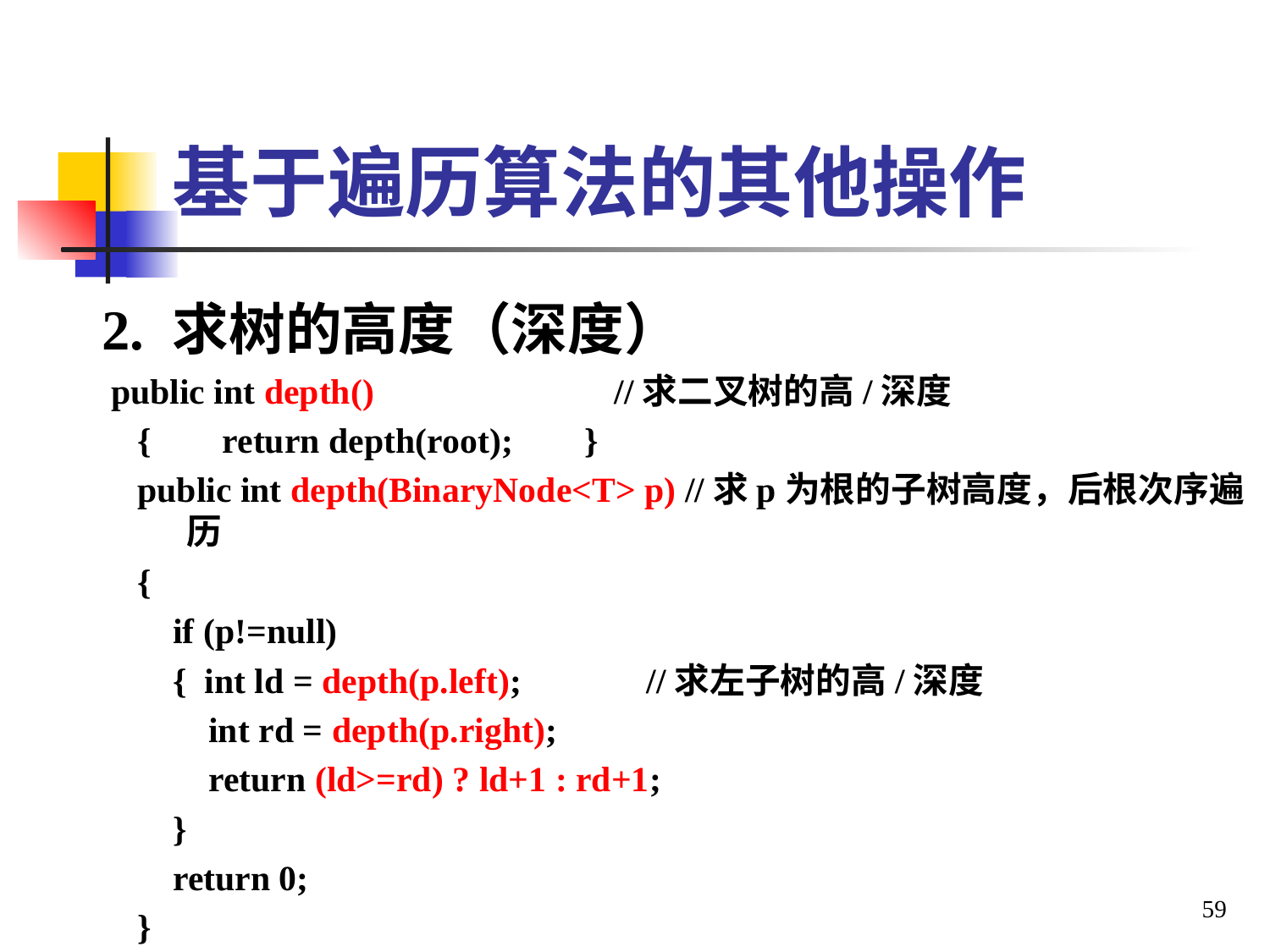

# 基于遍历算法的其他操作
2. 求树的高度（深度）
 public int depth()                           //求二叉树的高/深度
    {        return depth(root);        }
    public int depth(BinaryNode<T> p) //求p为根的子树高度，后根次序遍历
    {
        if (p!=null)
        {  int ld = depth(p.left);              //求左子树的高/深度
            int rd = depth(p.right);
            return (ld>=rd) ? ld+1 : rd+1;
        }
        return 0;
    }
59